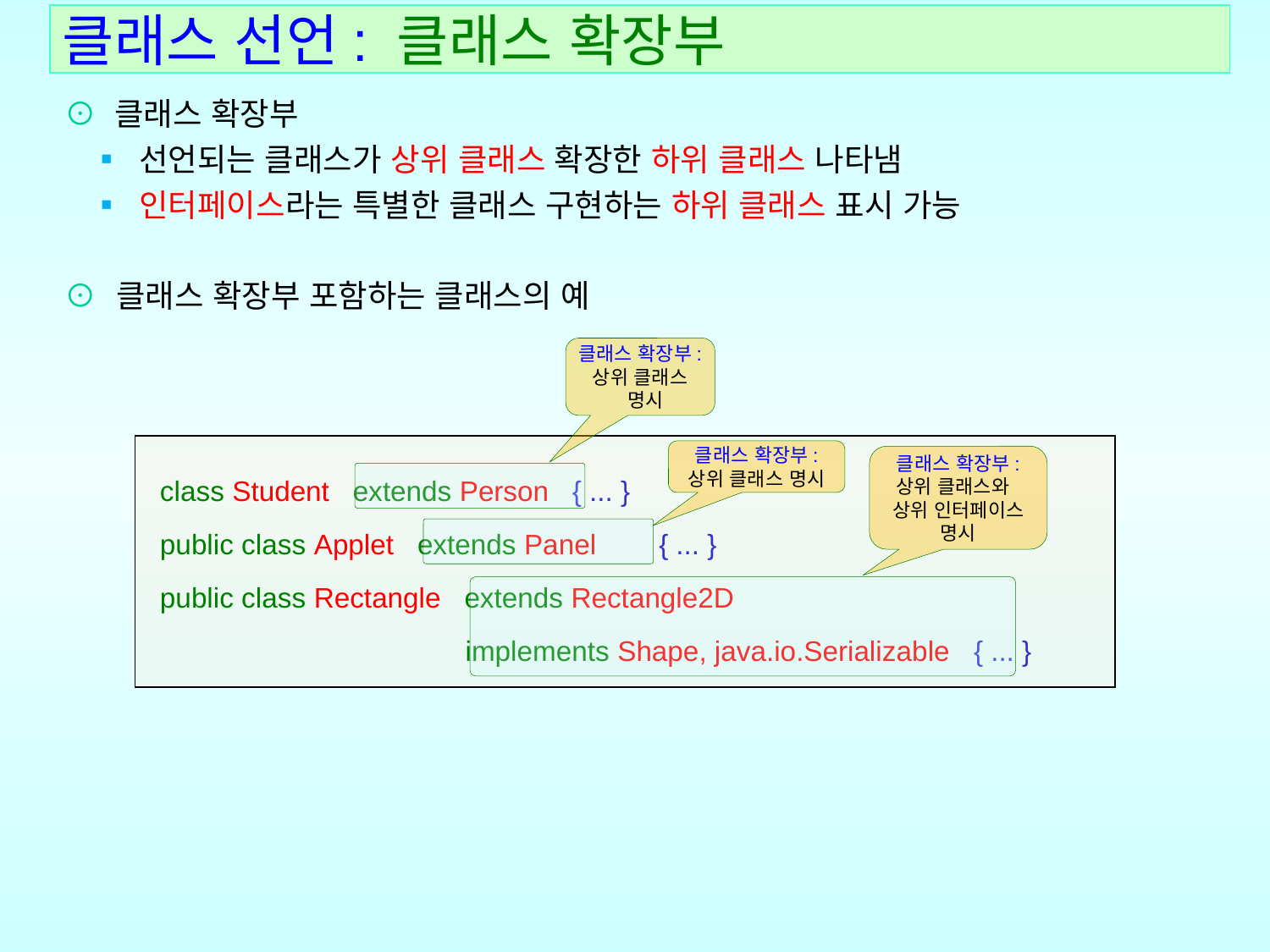

클래스 선언: 클래스 확장부
⊙ 클래스 확장부
   ▪ 선언되는 클래스가 상위 클래스 확장한 하위 클래스 나타냄
   ▪ 인터페이스라는 특별한 클래스 구현하는 하위 클래스 표시 가능

⊙ 클래스 확장부 포함하는 클래스의 예
클래스 확장부:
상위 클래스
 명시
class Student   extends Person   { ... }
public class Applet   extends Panel        { ... }
public class Rectangle   extends Rectangle2D
                                       implements Shape, java.io.Serializable   { ... }
클래스 확장부:
상위 클래스 명시
클래스 확장부:
상위 클래스와
상위 인터페이스
명시